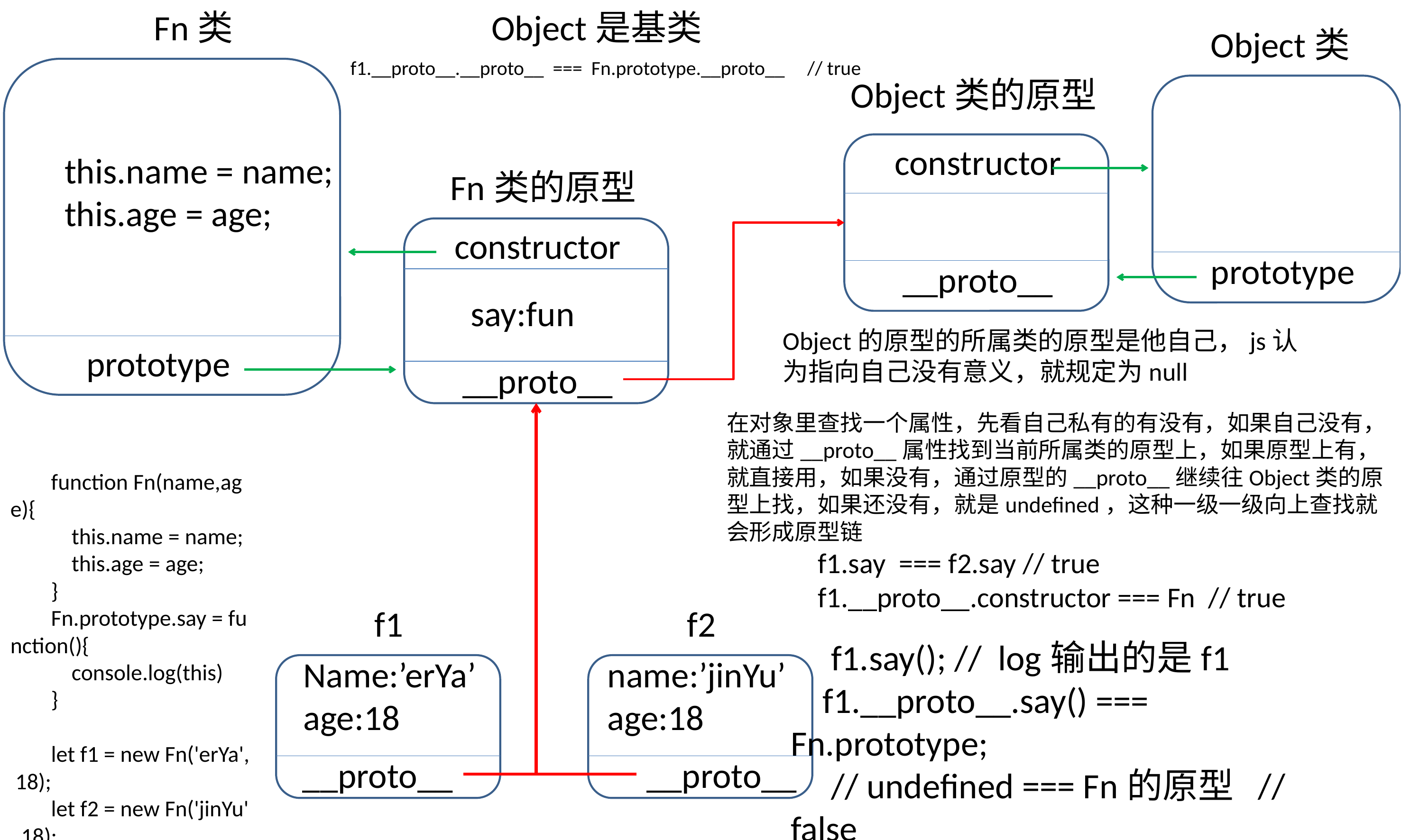

Fn类
Object是基类

Object类
f1.__proto__.__proto__  ===  Fn.prototype.__proto__     // true

Object类的原型

constructor
            this.name = name;
            this.age = age;

Fn类的原型

constructor
prototype
__proto__
say:fun
Object的原型的所属类的原型是他自己，js认为指向自己没有意义，就规定为null
prototype
__proto__
在对象里查找一个属性，先看自己私有的有没有，如果自己没有，就通过__proto__属性找到当前所属类的原型上，如果原型上有，就直接用，如果没有，通过原型的__proto__继续往Object类的原型上找，如果还没有，就是undefined，这种一级一级向上查找就会形成原型链
              f1.say  === f2.say // true
              f1.__proto__.constructor === Fn  // true

        function Fn(name,age){
            this.name = name;
            this.age = age;
        }
        Fn.prototype.say = function(){
            console.log(this)
        }

        let f1 = new Fn('erYa', 18);
        let f2 = new Fn('jinYu', 18);

f1
f2
     f1.say(); //  log输出的是f1
    f1.__proto__.say() === Fn.prototype;
     // undefined === Fn的原型  // false

Name:’erYa’
age:18
name:’jinYu’
age:18

__proto__
__proto__